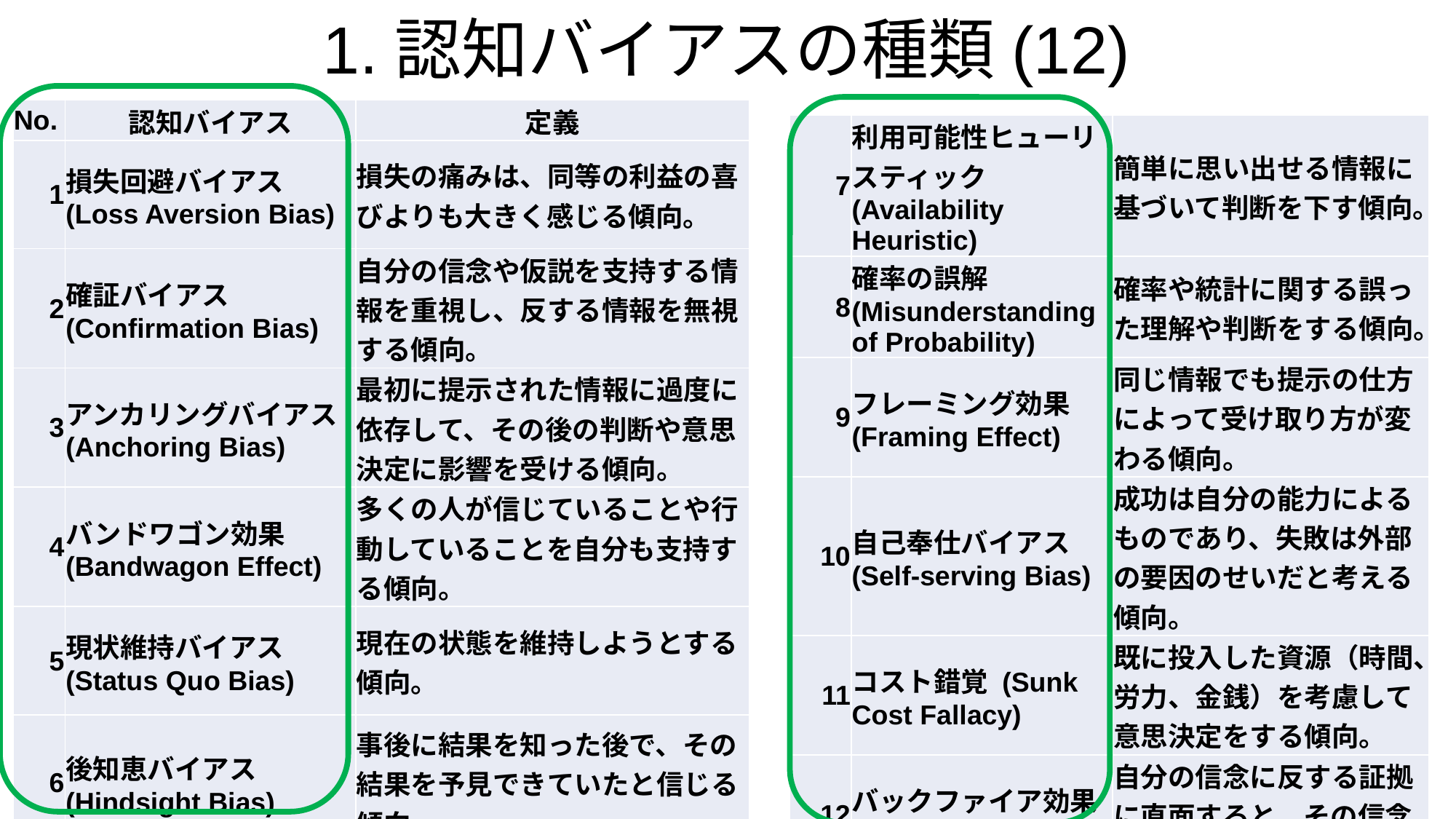

# 1.認知バイアスの種類(12)

| No. | 認知バイアス | 定義 |
| --- | --- | --- |
| 1 | 損失回避バイアス (Loss Aversion Bias) | 損失の痛みは、同等の利益の喜びよりも大きく感じる傾向。 |
| 2 | 確証バイアス (Confirmation Bias) | 自分の信念や仮説を支持する情報を重視し、反する情報を無視する傾向。 |
| 3 | アンカリングバイアス (Anchoring Bias) | 最初に提示された情報に過度に依存して、その後の判断や意思決定に影響を受ける傾向。 |
| 4 | バンドワゴン効果 (Bandwagon Effect) | 多くの人が信じていることや行動していることを自分も支持する傾向。 |
| 5 | 現状維持バイアス (Status Quo Bias) | 現在の状態を維持しようとする傾向。 |
| 6 | 後知恵バイアス (Hindsight Bias) | 事後に結果を知った後で、その結果を予見できていたと信じる傾向。 |
| 7 | 利用可能性ヒューリスティック (Availability Heuristic) | 簡単に思い出せる情報に基づいて判断を下す傾向。 |
| --- | --- | --- |
| 8 | 確率の誤解 (Misunderstanding of Probability) | 確率や統計に関する誤った理解や判断をする傾向。 |
| 9 | フレーミング効果 (Framing Effect) | 同じ情報でも提示の仕方によって受け取り方が変わる傾向。 |
| 10 | 自己奉仕バイアス (Self-serving Bias) | 成功は自分の能力によるものであり、失敗は外部の要因のせいだと考える傾向。 |
| 11 | コスト錯覚 (Sunk Cost Fallacy) | 既に投入した資源（時間、労力、金銭）を考慮して意思決定をする傾向。 |
| 12 | バックファイア効果 (Backfire Effect) | 自分の信念に反する証拠に直面すると、その信念をさらに強固にする傾向。 |